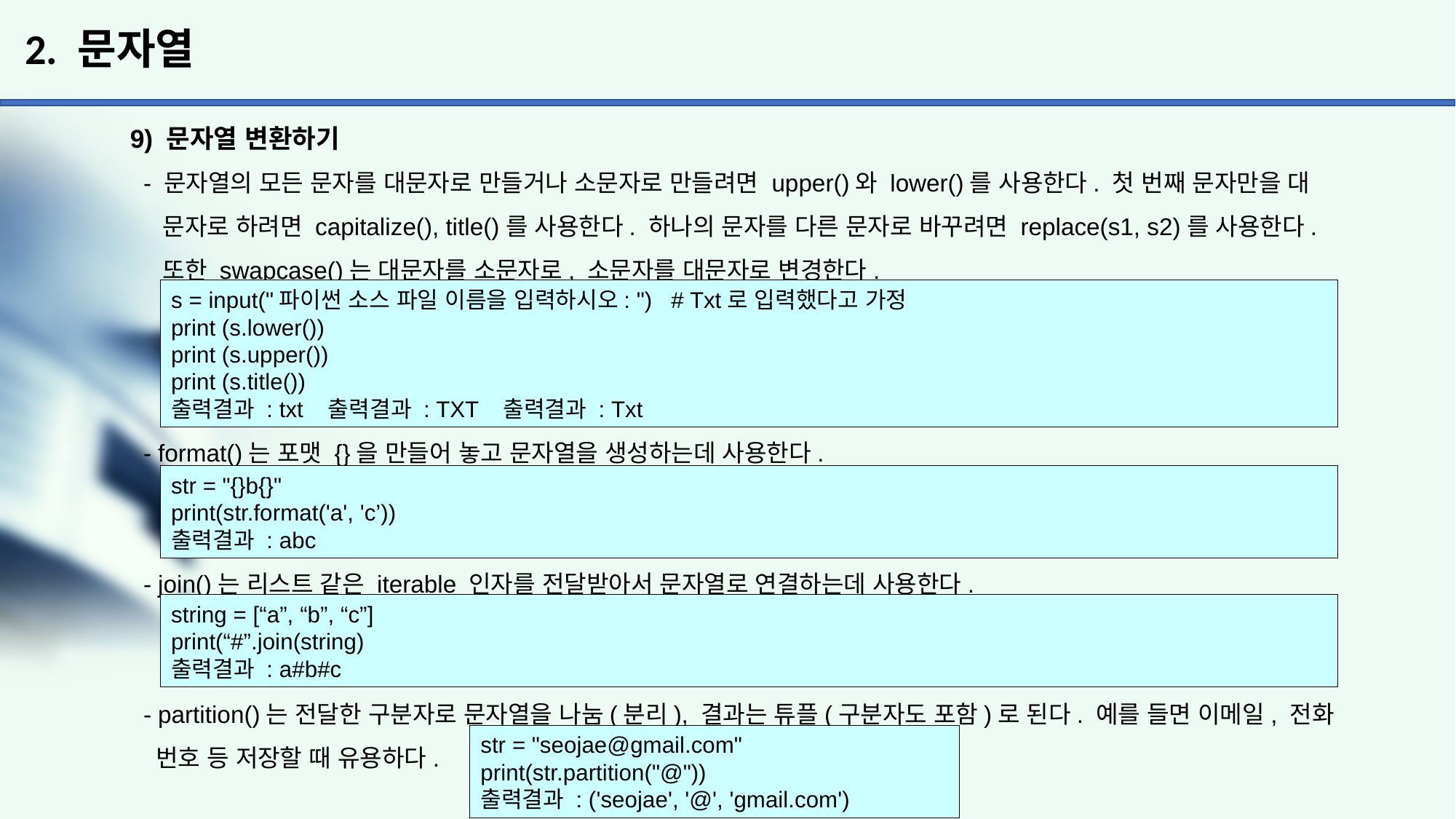

# 2. 문자열
9) 문자열 변환하기
  - 문자열의 모든 문자를 대문자로 만들거나 소문자로 만들려면 upper()와 lower()를 사용한다. 첫 번째 문자만을 대
    문자로 하려면 capitalize(), title()를 사용한다. 하나의 문자를 다른 문자로 바꾸려면 replace(s1, s2)를 사용한다.
    또한 swapcase()는 대문자를 소문자로, 소문자를 대문자로 변경한다.

  - format()는 포맷 {}을 만들어 놓고 문자열을 생성하는데 사용한다.

  - join()는 리스트 같은 iterable 인자를 전달받아서 문자열로 연결하는데 사용한다.

  - partition()는 전달한 구분자로 문자열을 나눔(분리), 결과는 튜플(구분자도 포함)로 된다. 예를 들면 이메일, 전화
   번호 등 저장할 때 유용하다.
s = input("파이썬 소스 파일 이름을 입력하시오: ")   # Txt로 입력했다고 가정
print (s.lower())
print (s.upper())
print (s.title())
출력결과 : txt   출력결과 : TXT   출력결과 : Txt
str = "{}b{}"
print(str.format('a', 'c’))
출력결과 : abc
string = [“a”, “b”, “c”]
print(“#”.join(string)
출력결과 : a#b#c
str = "seojae@gmail.com"
print(str.partition("@"))
출력결과 : ('seojae', '@', 'gmail.com')